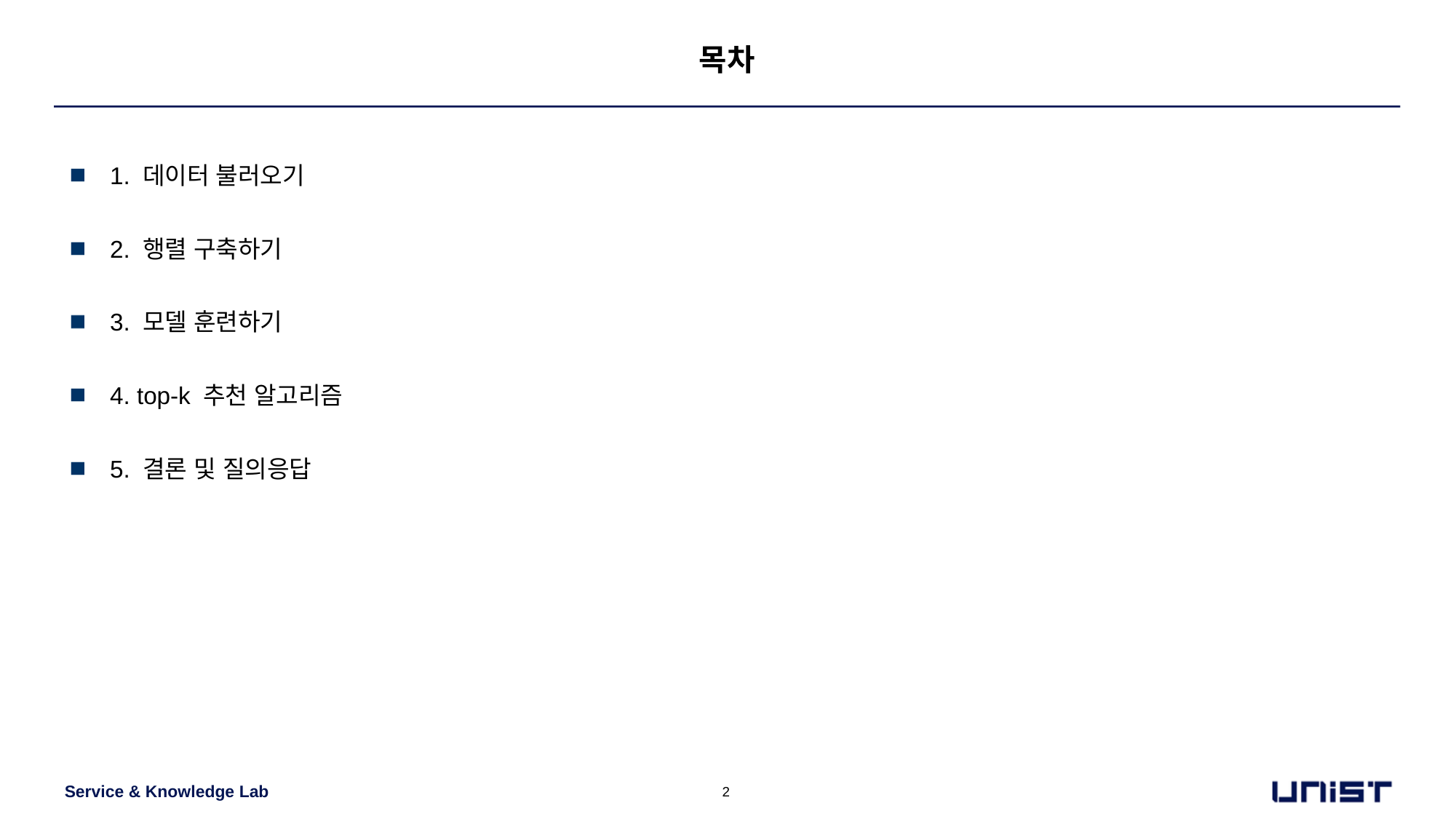

# 목차
1. 데이터 불러오기
2. 행렬 구축하기
3. 모델 훈련하기
4. top-k 추천 알고리즘
5. 결론 및 질의응답